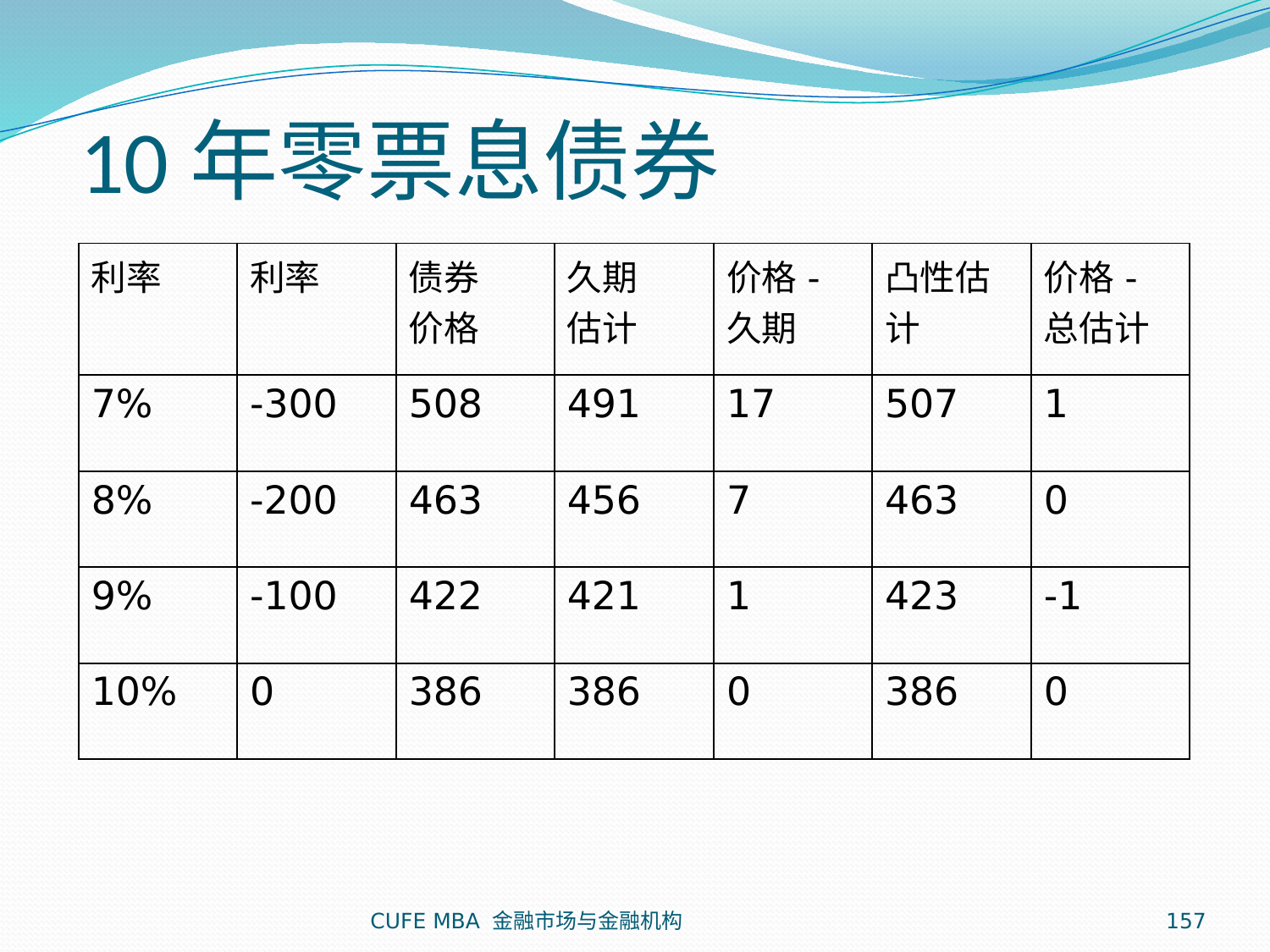

# 10年零票息债券
| 利率 | 利率 | 债券 价格 | 久期 估计 | 价格- 久期 | 凸性估计 | 价格- 总估计 |
| --- | --- | --- | --- | --- | --- | --- |
| 7% | -300 | 508 | 491 | 17 | 507 | 1 |
| 8% | -200 | 463 | 456 | 7 | 463 | 0 |
| 9% | -100 | 422 | 421 | 1 | 423 | -1 |
| 10% | 0 | 386 | 386 | 0 | 386 | 0 |
CUFE MBA 金融市场与金融机构
157